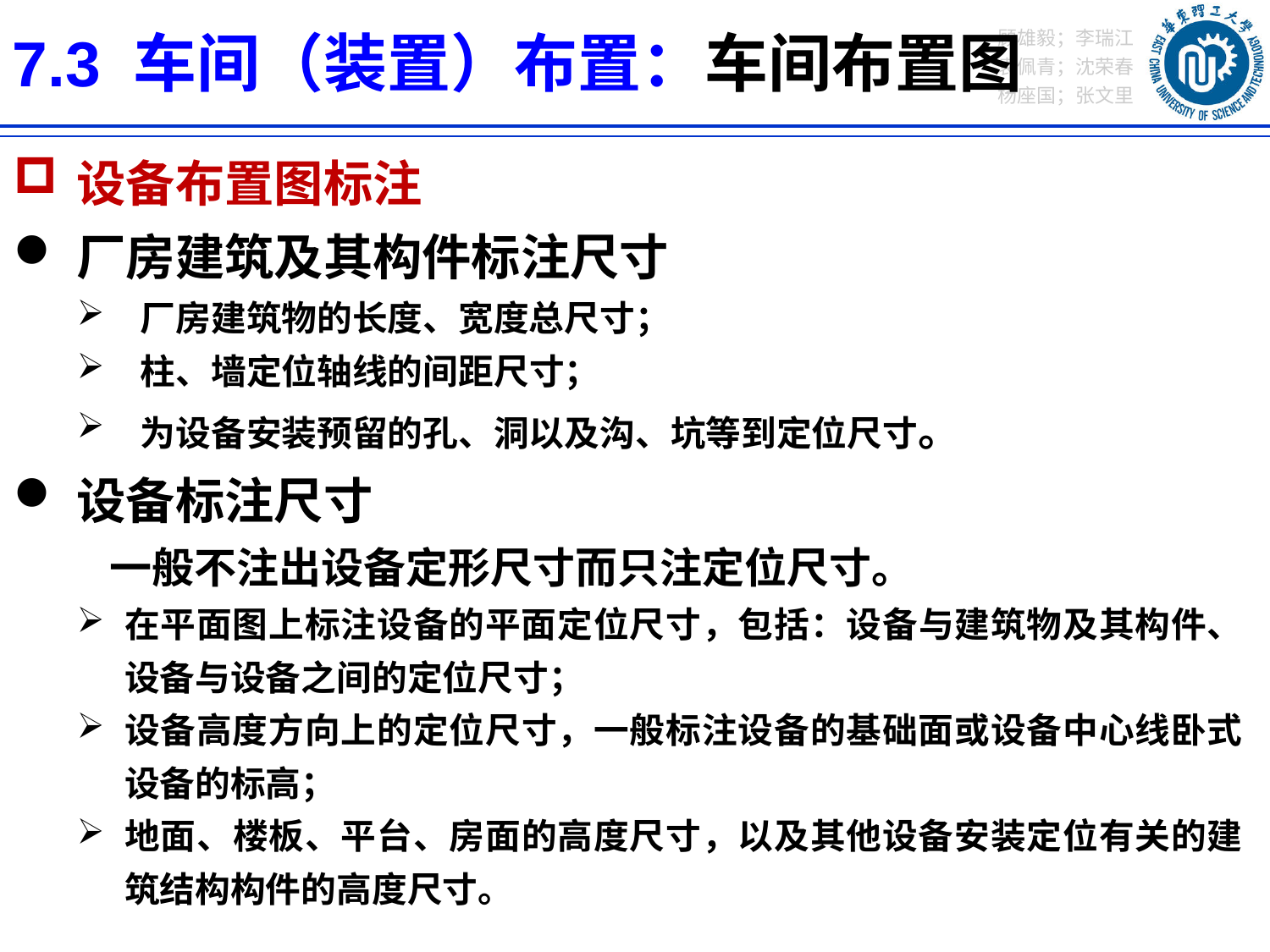

7.3 车间（装置）布置：车间布置图
设备布置图标注
厂房建筑及其构件标注尺寸
厂房建筑物的长度、宽度总尺寸；
柱、墙定位轴线的间距尺寸；
为设备安装预留的孔、洞以及沟、坑等到定位尺寸。
设备标注尺寸
         一般不注出设备定形尺寸而只注定位尺寸。
在平面图上标注设备的平面定位尺寸，包括：设备与建筑物及其构件、设备与设备之间的定位尺寸；
设备高度方向上的定位尺寸，一般标注设备的基础面或设备中心线卧式设备的标高；
地面、楼板、平台、房面的高度尺寸，以及其他设备安装定位有关的建筑结构构件的高度尺寸。